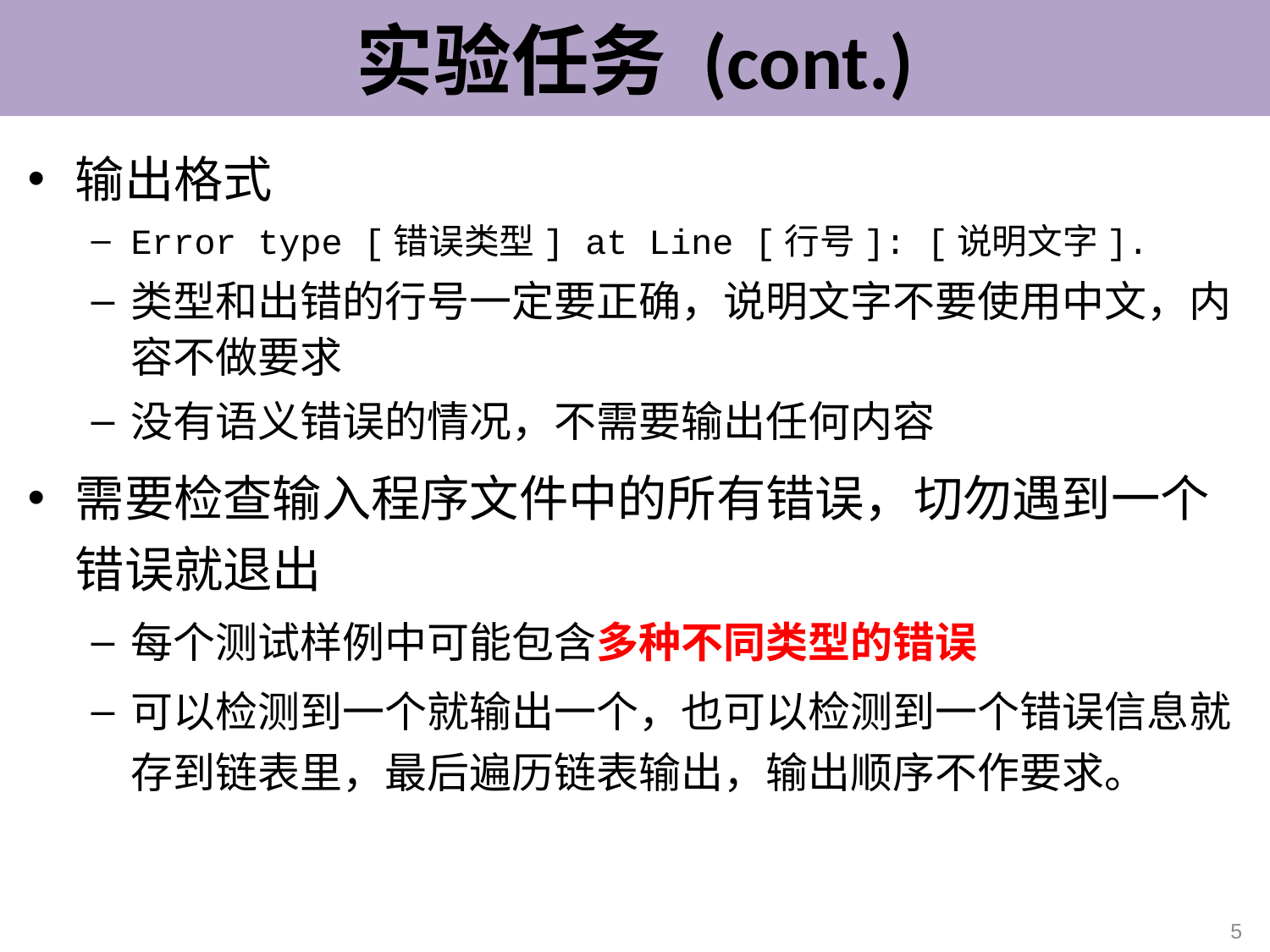

# 实验任务 (cont.)
输出格式
Error type [错误类型] at Line [行号]: [说明文字].
类型和出错的行号一定要正确，说明文字不要使用中文，内容不做要求
没有语义错误的情况，不需要输出任何内容
需要检查输入程序文件中的所有错误，切勿遇到一个错误就退出
每个测试样例中可能包含多种不同类型的错误
可以检测到一个就输出一个，也可以检测到一个错误信息就存到链表里，最后遍历链表输出，输出顺序不作要求。

5